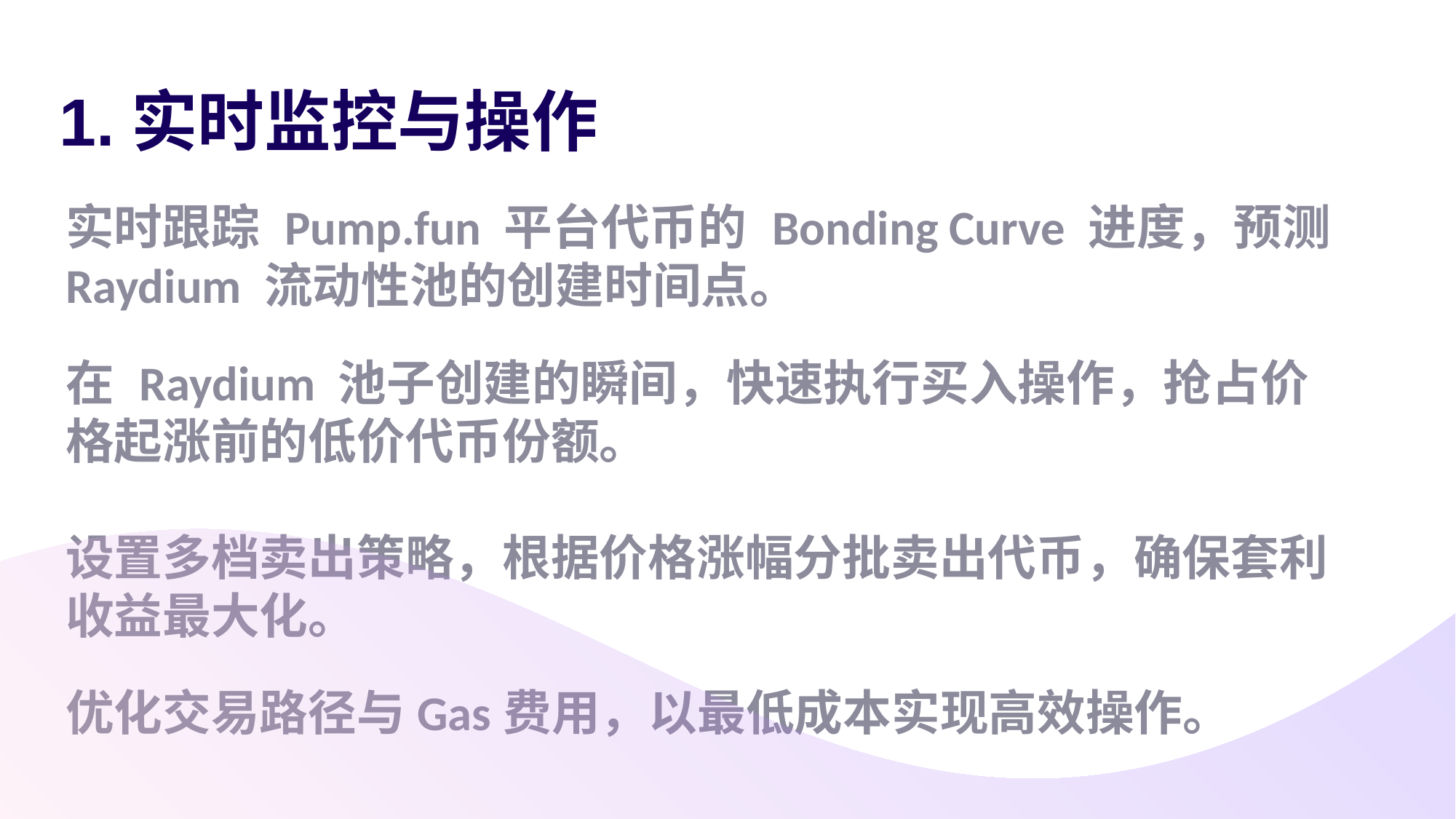

1.实时监控与操作
实时跟踪 Pump.fun 平台代币的 Bonding Curve 进度，预测 Raydium 流动性池的创建时间点。
在 Raydium 池子创建的瞬间，快速执行买入操作，抢占价格起涨前的低价代币份额。
设置多档卖出策略，根据价格涨幅分批卖出代币，确保套利收益最大化。
优化交易路径与Gas费用，以最低成本实现高效操作。